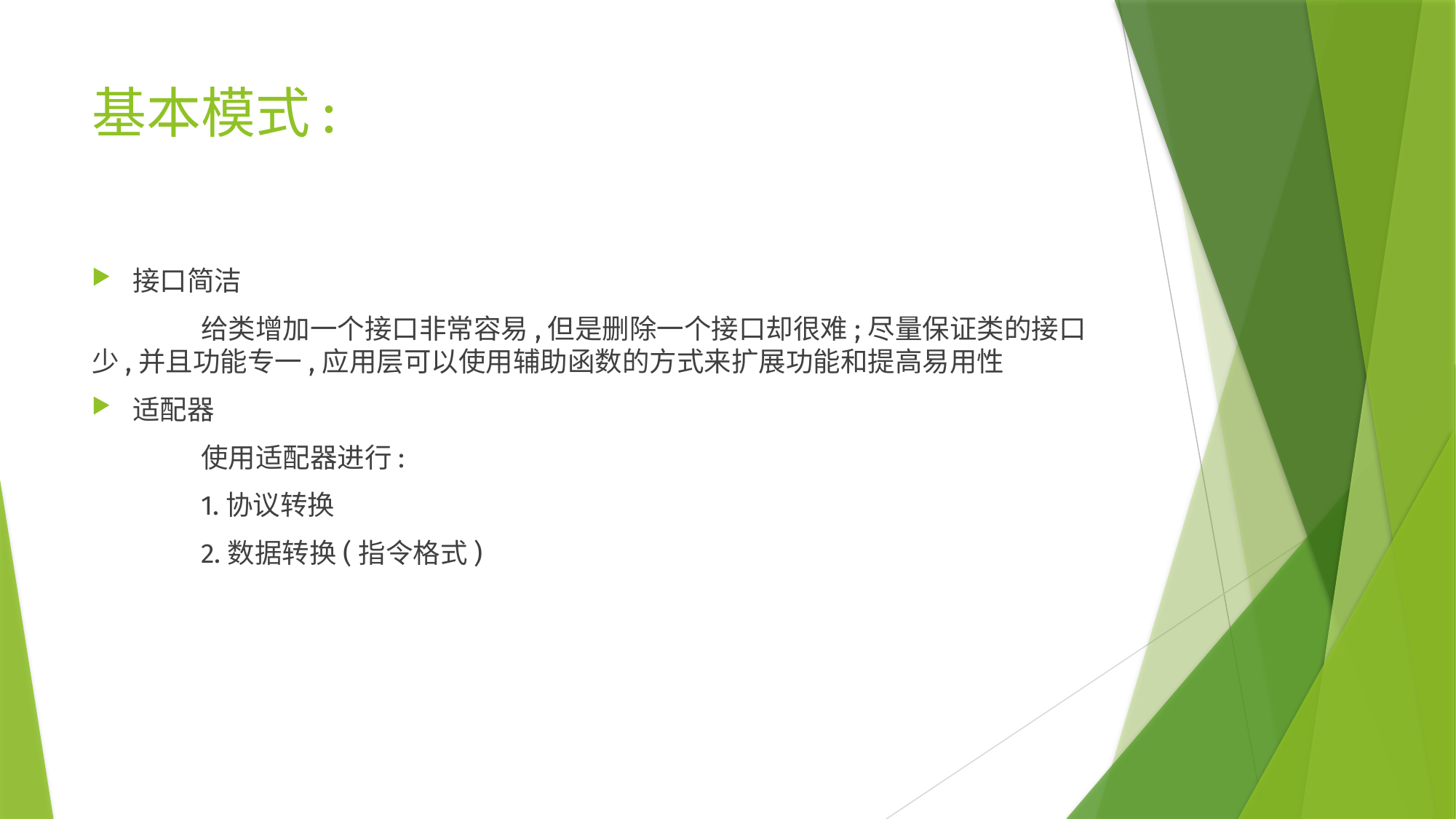

# 基本模式:
接口简洁
	给类增加一个接口非常容易,但是删除一个接口却很难;尽量保证类的接口少,并且功能专一,应用层可以使用辅助函数的方式来扩展功能和提高易用性
适配器
	使用适配器进行:
	1.协议转换
	2.数据转换(指令格式)